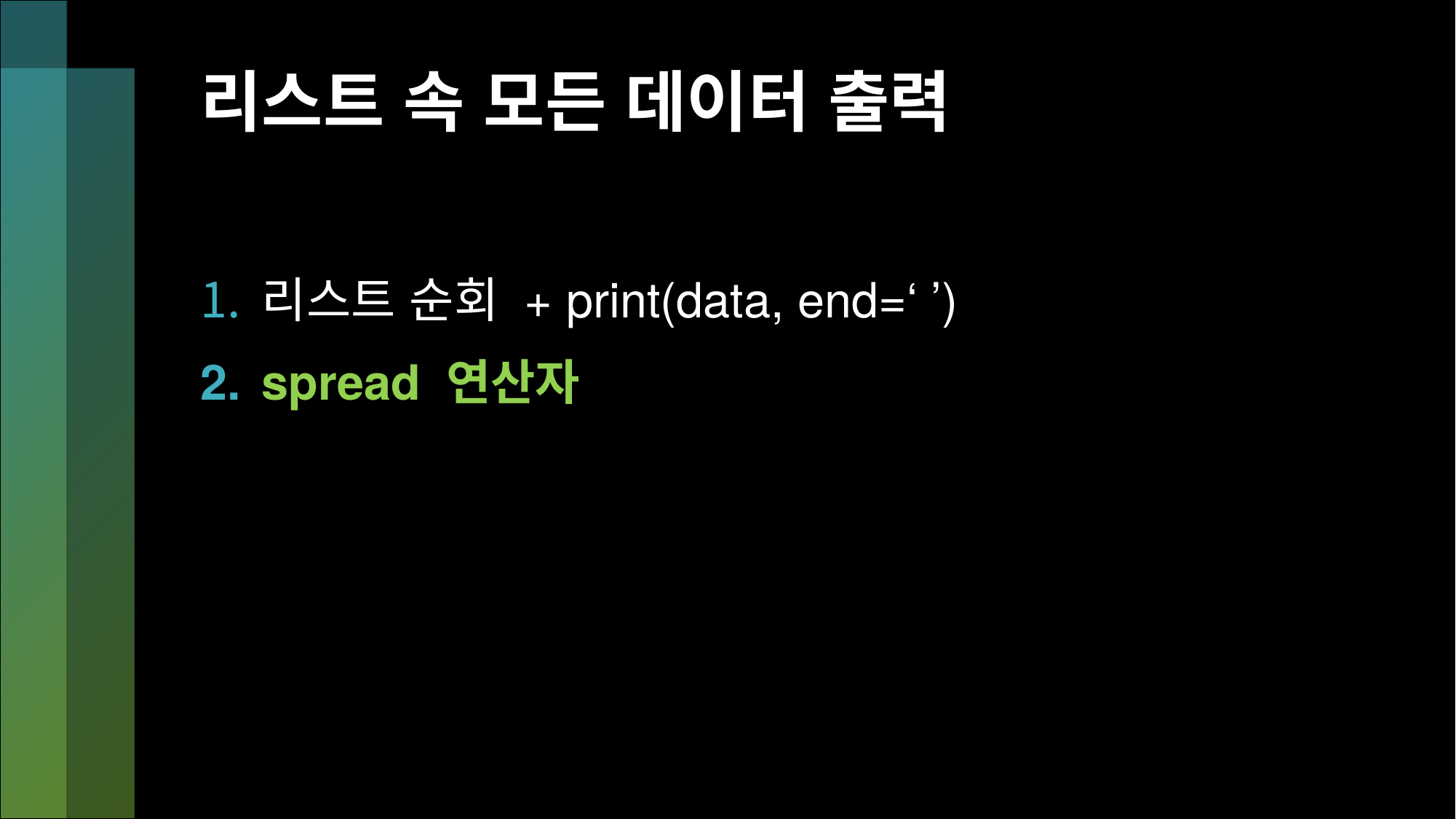

# 리스트 속 모든 데이터 출력
리스트 순회 + print(data, end=‘ ’)
spread 연산자